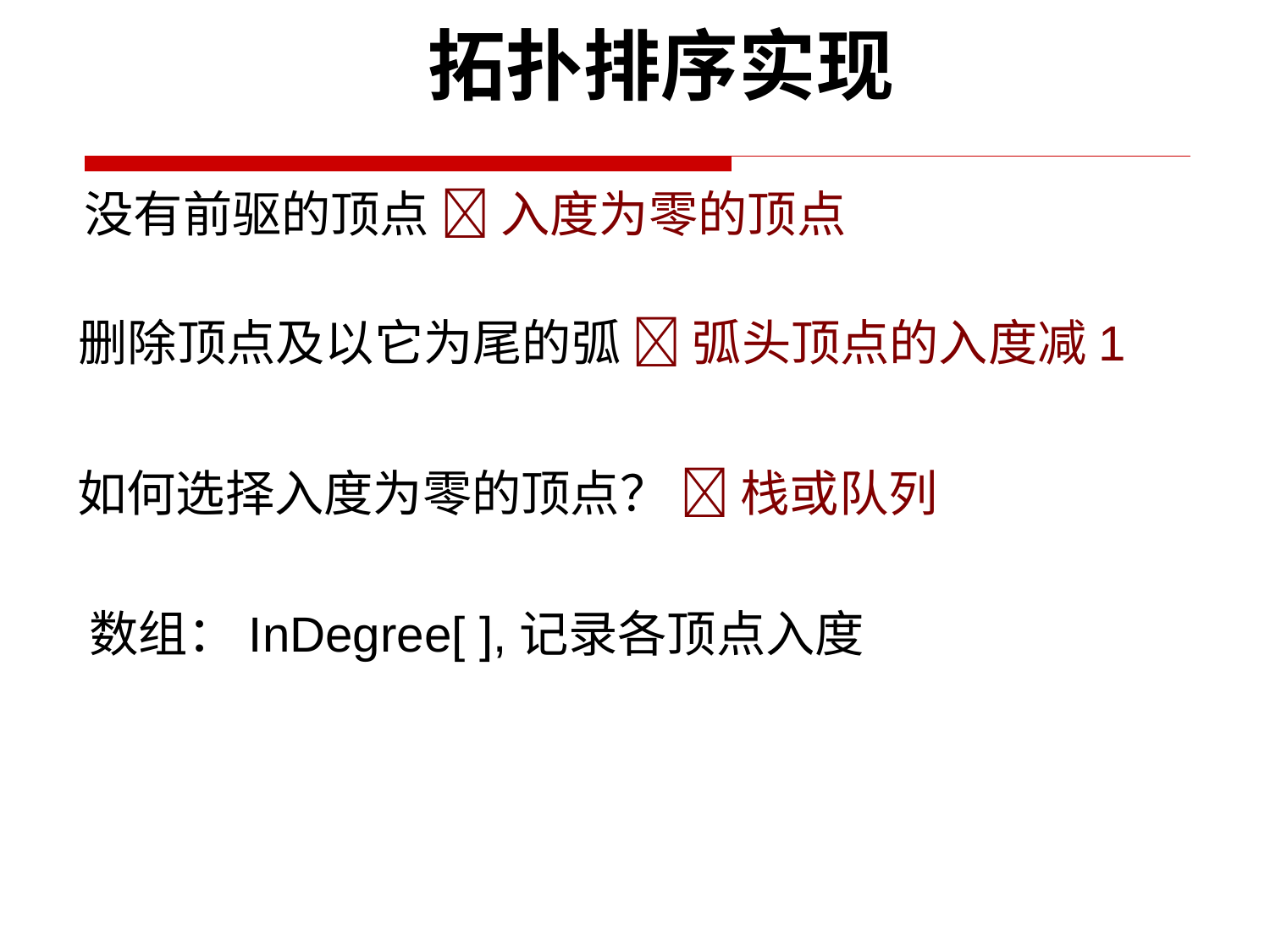

拓扑排序实现
没有前驱的顶点 ≡ 入度为零的顶点
删除顶点及以它为尾的弧 ≡ 弧头顶点的入度减1
如何选择入度为零的顶点？ ≡ 栈或队列
数组：InDegree[ ],记录各顶点入度